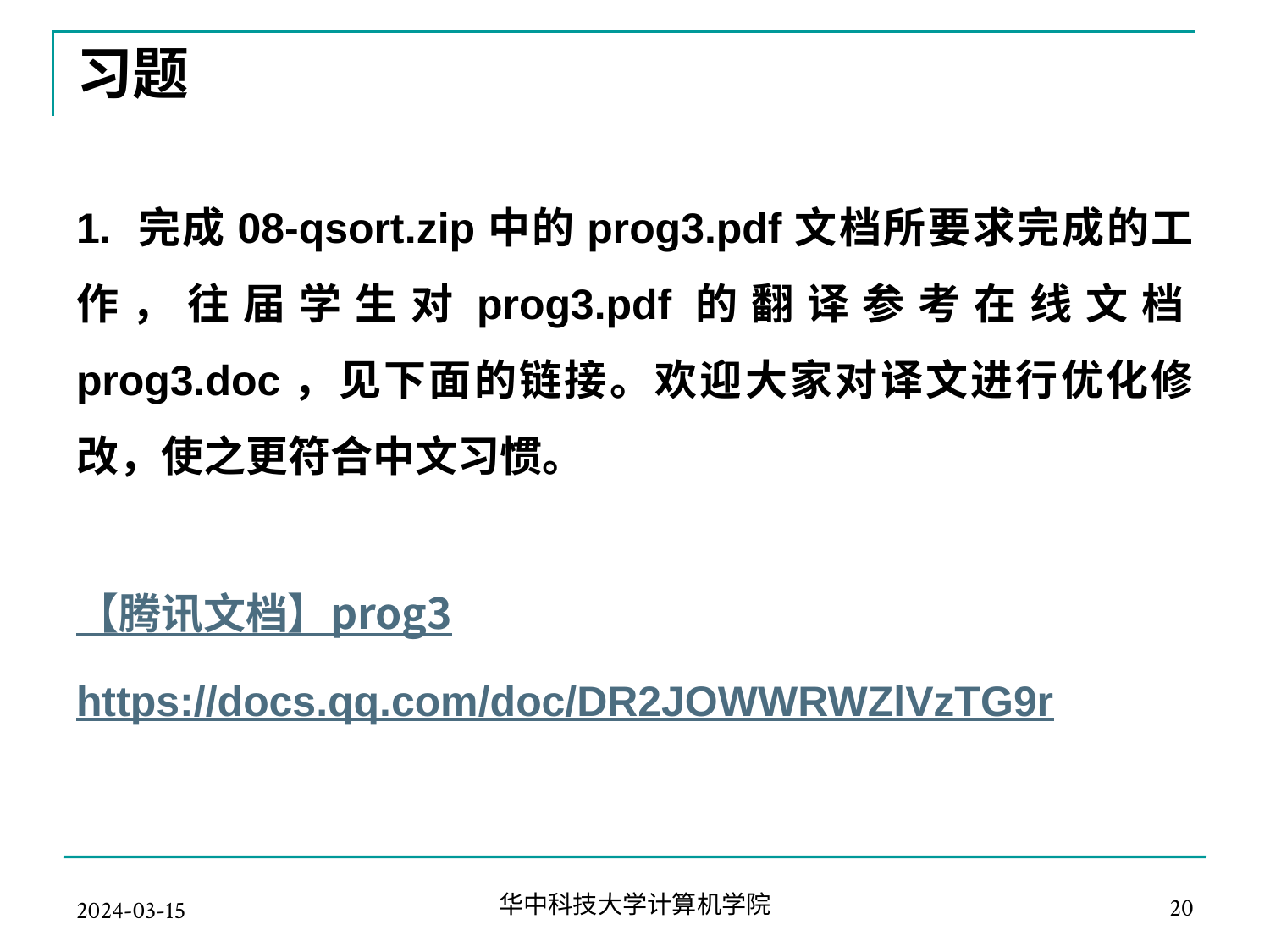

# 习题
1. 完成08-qsort.zip中的prog3.pdf文档所要求完成的工作，往届学生对prog3.pdf的翻译参考在线文档prog3.doc，见下面的链接。欢迎大家对译文进行优化修改，使之更符合中文习惯。

【腾讯文档】prog3
https://docs.qq.com/doc/DR2JOWWRWZlVzTG9r
2024-03-15
20
华中科技大学计算机学院